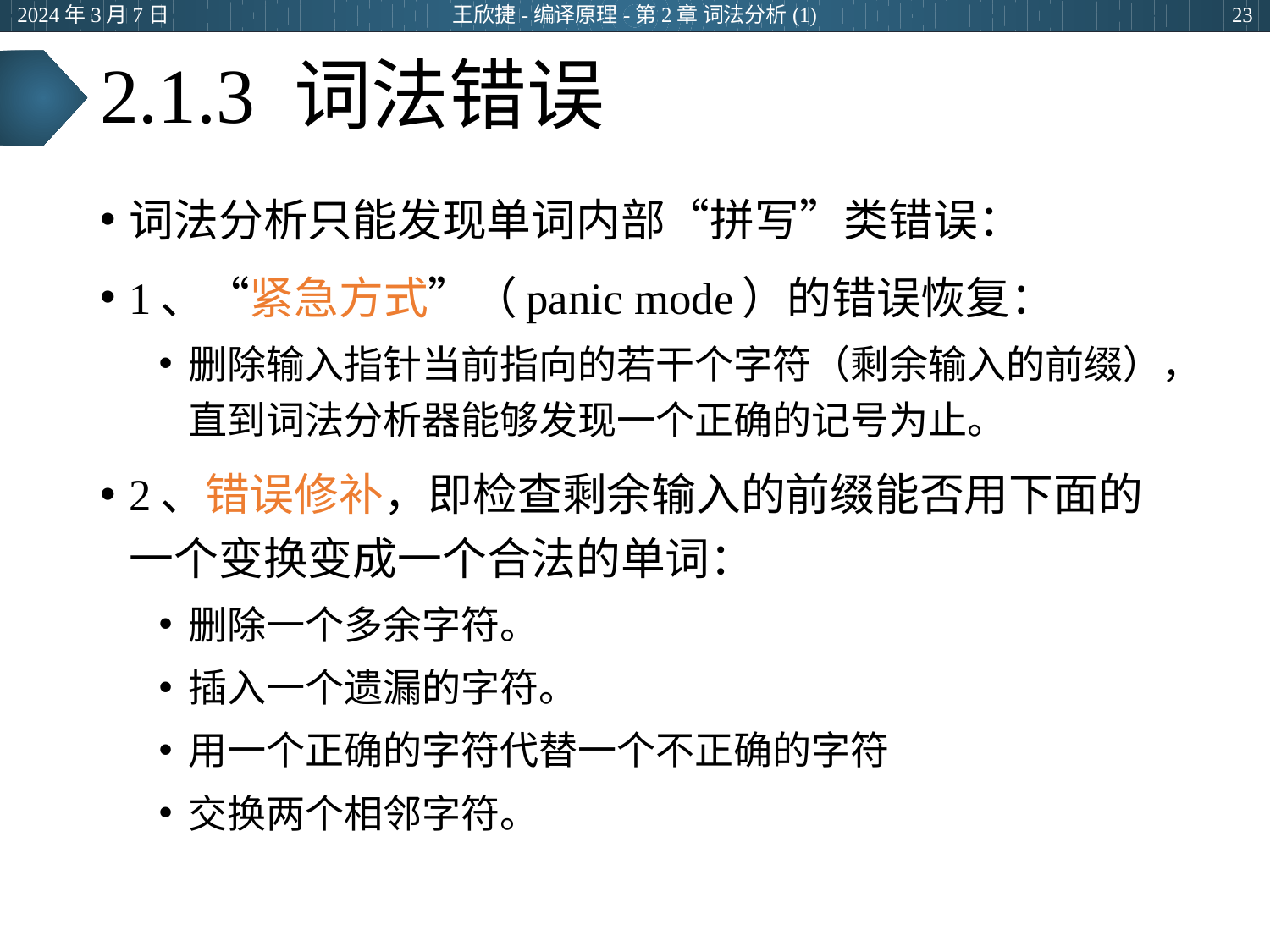

2024年3月7日
王欣捷-编译原理-第2章 词法分析(1)
23
# 2.1.3 词法错误
词法分析只能发现单词内部“拼写”类错误：
1、“紧急方式”（panic mode）的错误恢复：
删除输入指针当前指向的若干个字符（剩余输入的前缀），直到词法分析器能够发现一个正确的记号为止。
2、错误修补，即检查剩余输入的前缀能否用下面的一个变换变成一个合法的单词：
删除一个多余字符。
插入一个遗漏的字符。
用一个正确的字符代替一个不正确的字符
交换两个相邻字符。